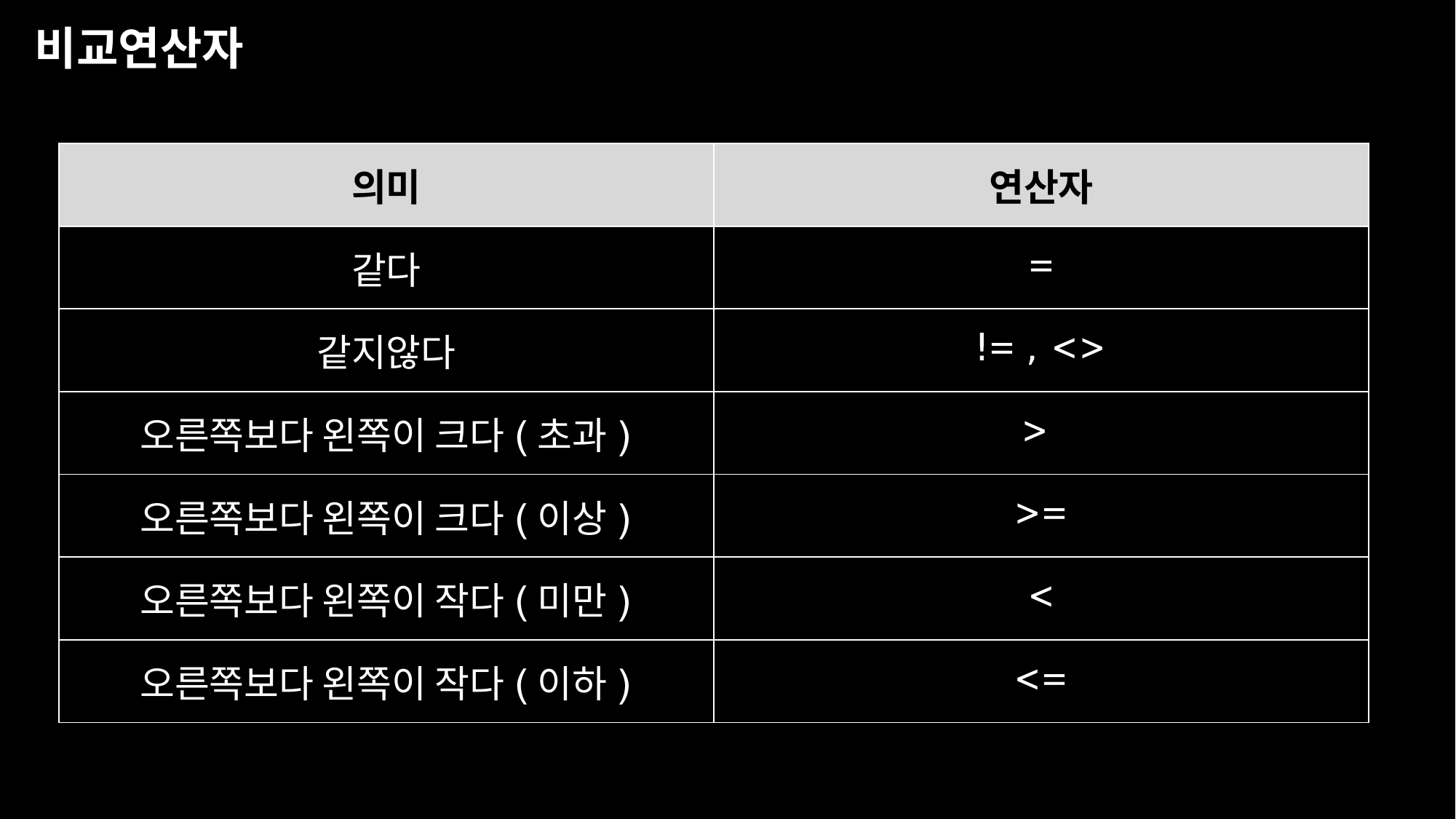

# 비교연산자
| 의미 | 연산자 |
| --- | --- |
| 같다 | = |
| 같지않다 | != , <> |
| 오른쪽보다 왼쪽이 크다(초과) | > |
| 오른쪽보다 왼쪽이 크다(이상) | >= |
| 오른쪽보다 왼쪽이 작다(미만) | < |
| 오른쪽보다 왼쪽이 작다(이하) | <= |
36